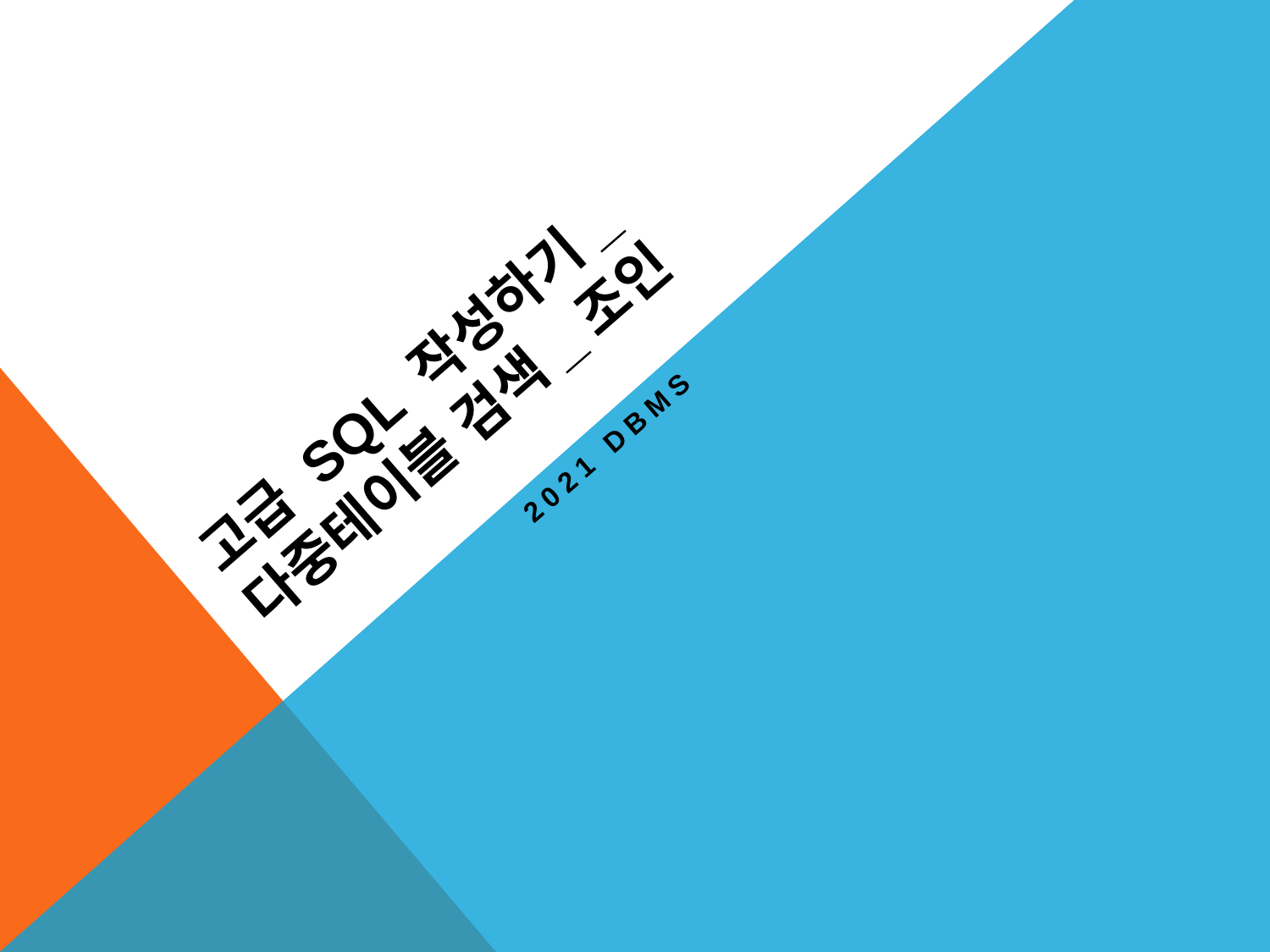

# 고급 SQL 작성하기_ 다중테이블 검색_조인
2021 DBMS